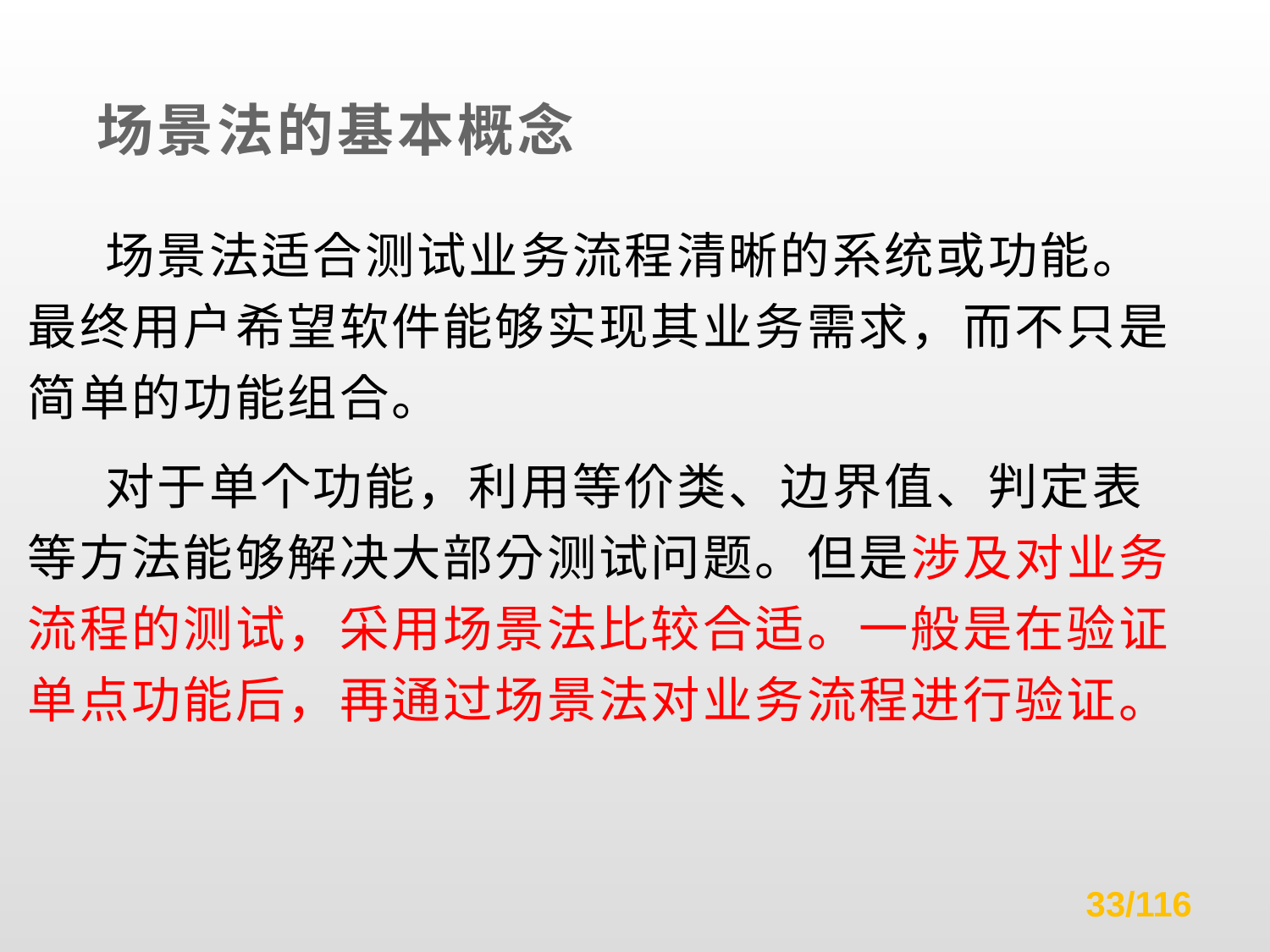

# 场景法的基本概念
    场景法适合测试业务流程清晰的系统或功能。最终用户希望软件能够实现其业务需求，而不只是简单的功能组合。
    对于单个功能，利用等价类、边界值、判定表等方法能够解决大部分测试问题。但是涉及对业务流程的测试，采用场景法比较合适。一般是在验证单点功能后，再通过场景法对业务流程进行验证。
33/116